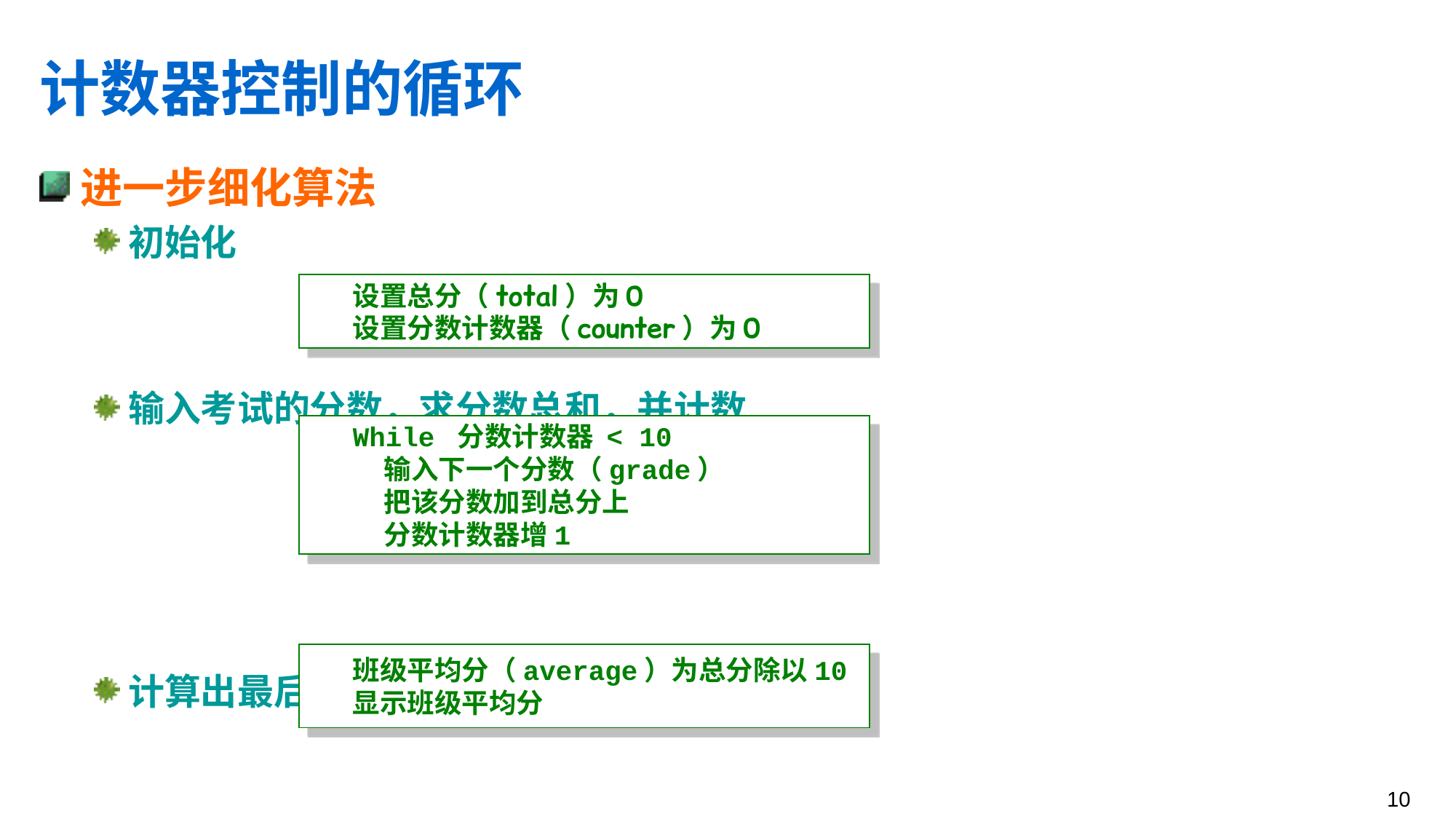

# 计数器控制的循环
进一步细化算法
初始化

输入考试的分数，求分数总和，并计数

计算出最后结果并显示班级平均分
设置总分（total）为0
设置分数计数器（counter）为0
While 分数计数器 < 10
    输入下一个分数（grade）
    把该分数加到总分上
    分数计数器增1
班级平均分（average）为总分除以10
显示班级平均分
10